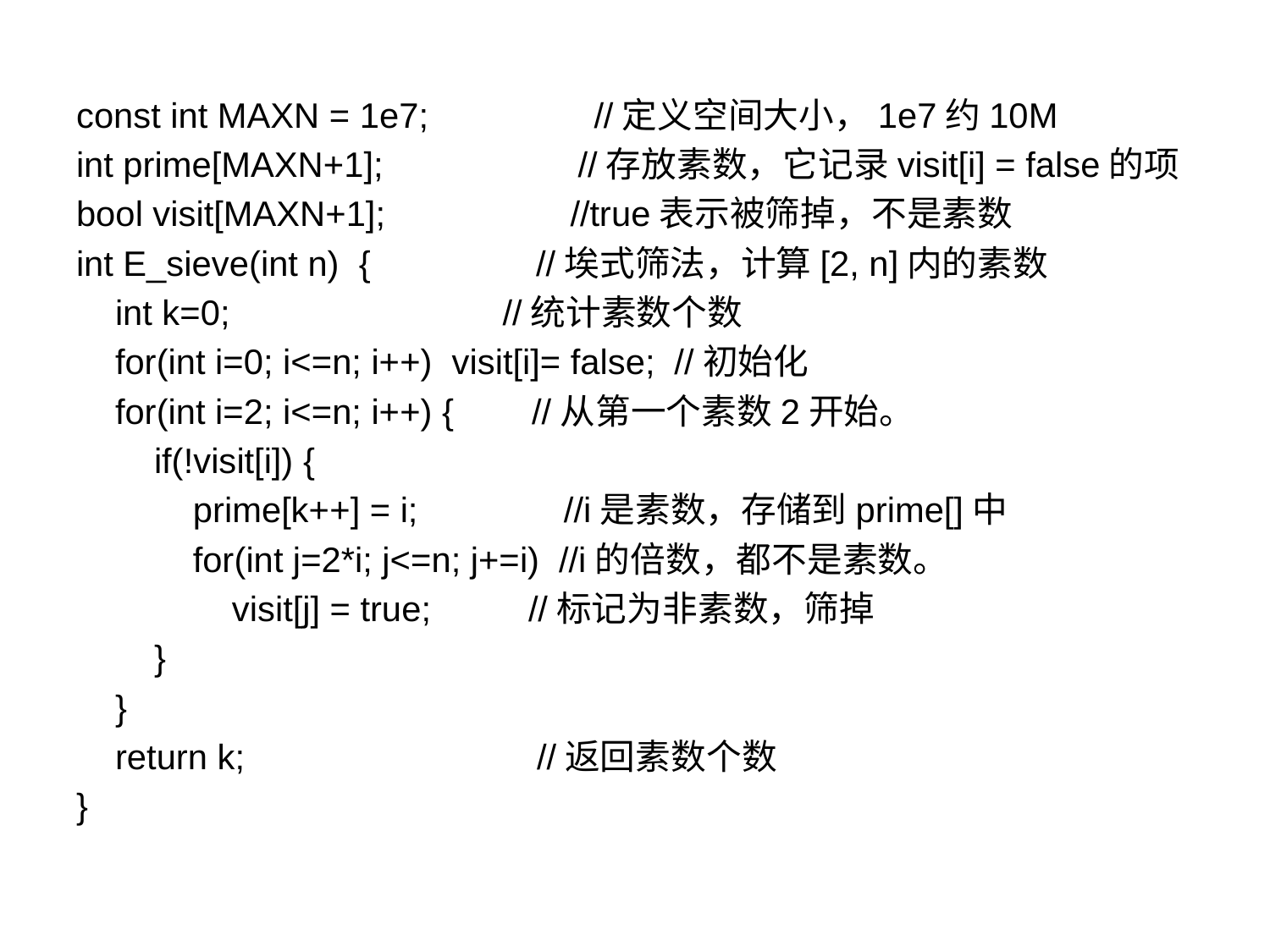

const int MAXN = 1e7;                 //定义空间大小，1e7约10M
int prime[MAXN+1];                    //存放素数，它记录visit[i] = false的项
bool visit[MAXN+1];                   //true表示被筛掉，不是素数
int E_sieve(int n)  {                 //埃式筛法，计算[2, n]内的素数
    int k=0;                            //统计素数个数
    for(int i=0; i<=n; i++)  visit[i]= false;  //初始化
    for(int i=2; i<=n; i++) {        //从第一个素数2开始。
        if(!visit[i]) {
            prime[k++] = i;               //i是素数，存储到prime[]中
            for(int j=2*i; j<=n; j+=i)  //i的倍数，都不是素数。
                visit[j] = true;          //标记为非素数，筛掉
        }
    }
    return k;                              //返回素数个数
}